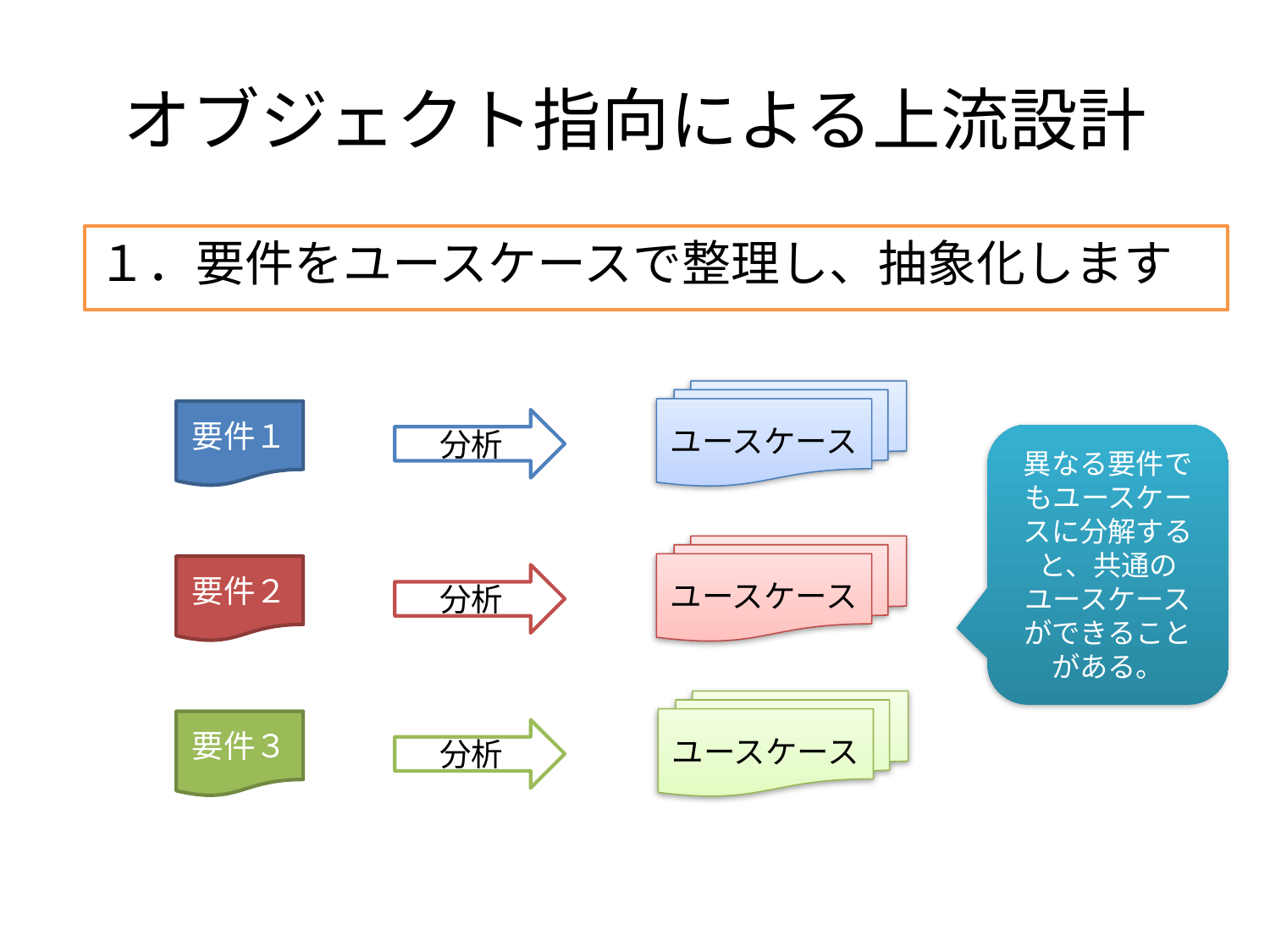

# オブジェクト指向による上流設計
１．要件をユースケースで整理し、抽象化します
ユースケース
要件１
分析
異なる要件でもユースケースに分解すると、共通のユースケースができることがある。
ユースケース
要件２
分析
ユースケース
要件３
分析